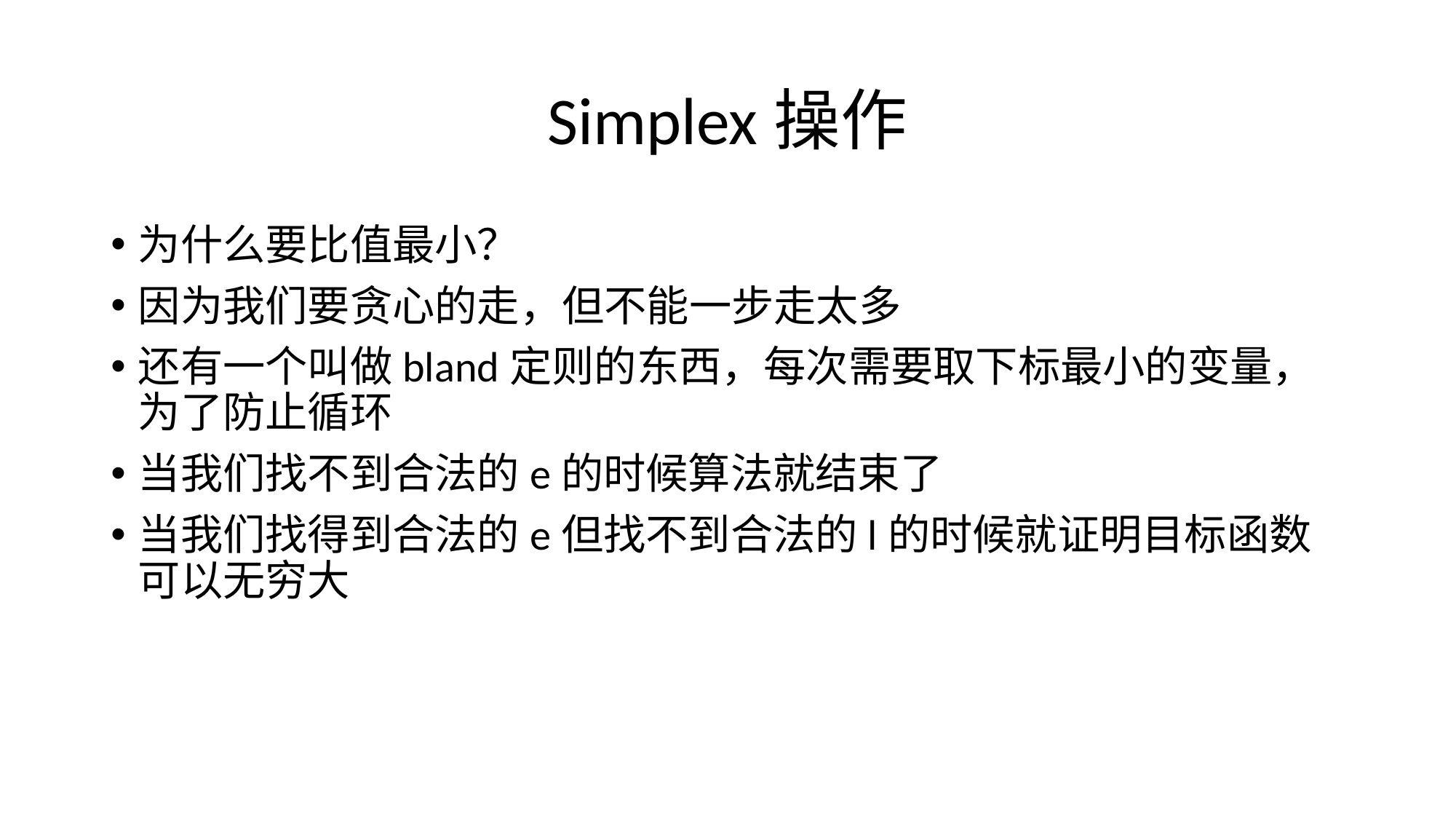

# Simplex操作
为什么要比值最小？
因为我们要贪心的走，但不能一步走太多
还有一个叫做bland定则的东西，每次需要取下标最小的变量，为了防止循环
当我们找不到合法的e的时候算法就结束了
当我们找得到合法的e但找不到合法的l的时候就证明目标函数可以无穷大